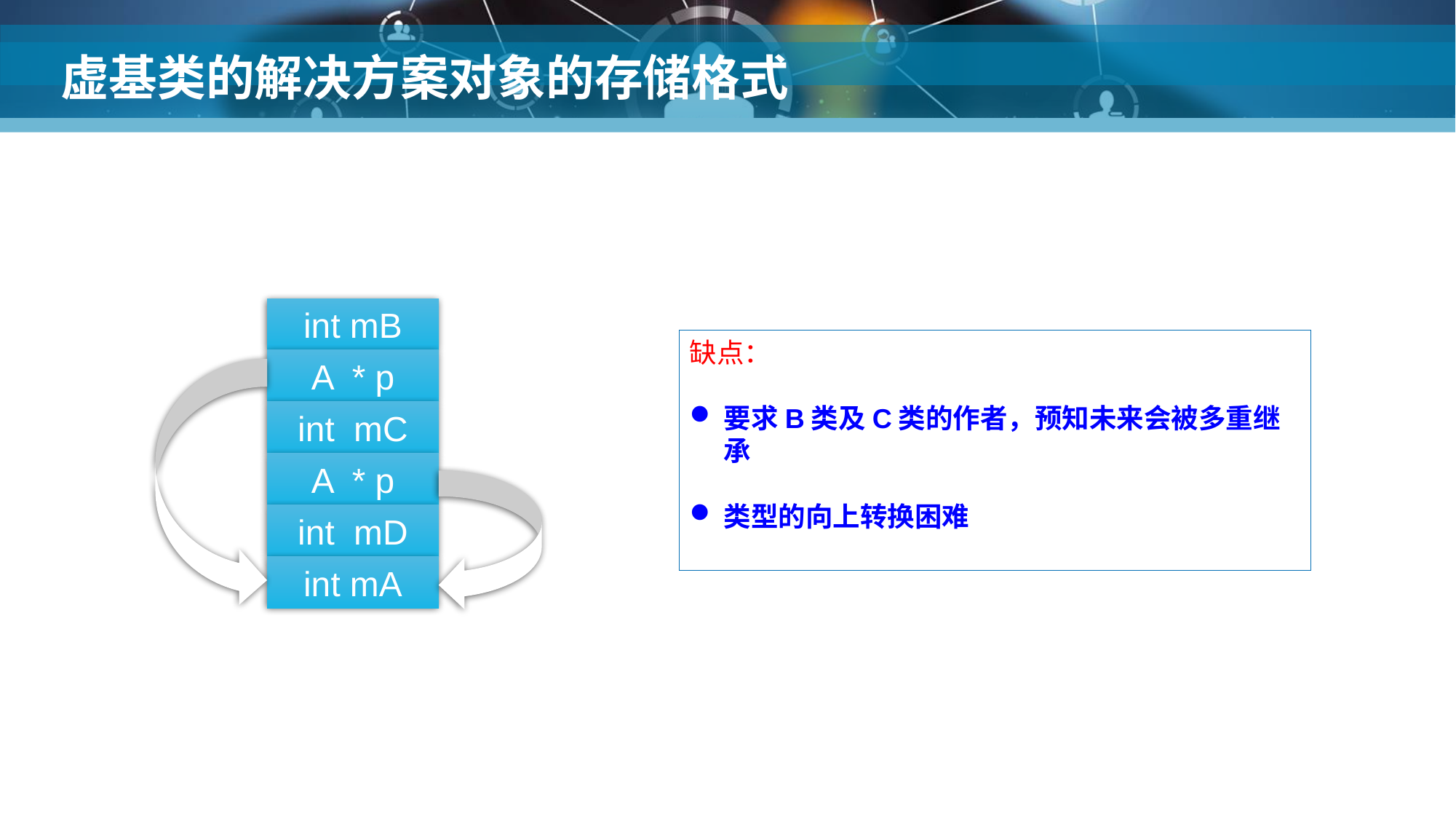

# 虚基类的解决方案对象的存储格式
int mB
缺点：

要求B类及C类的作者，预知未来会被多重继承

类型的向上转换困难

A  * p

int  mC
A  * p

int  mD
int mA